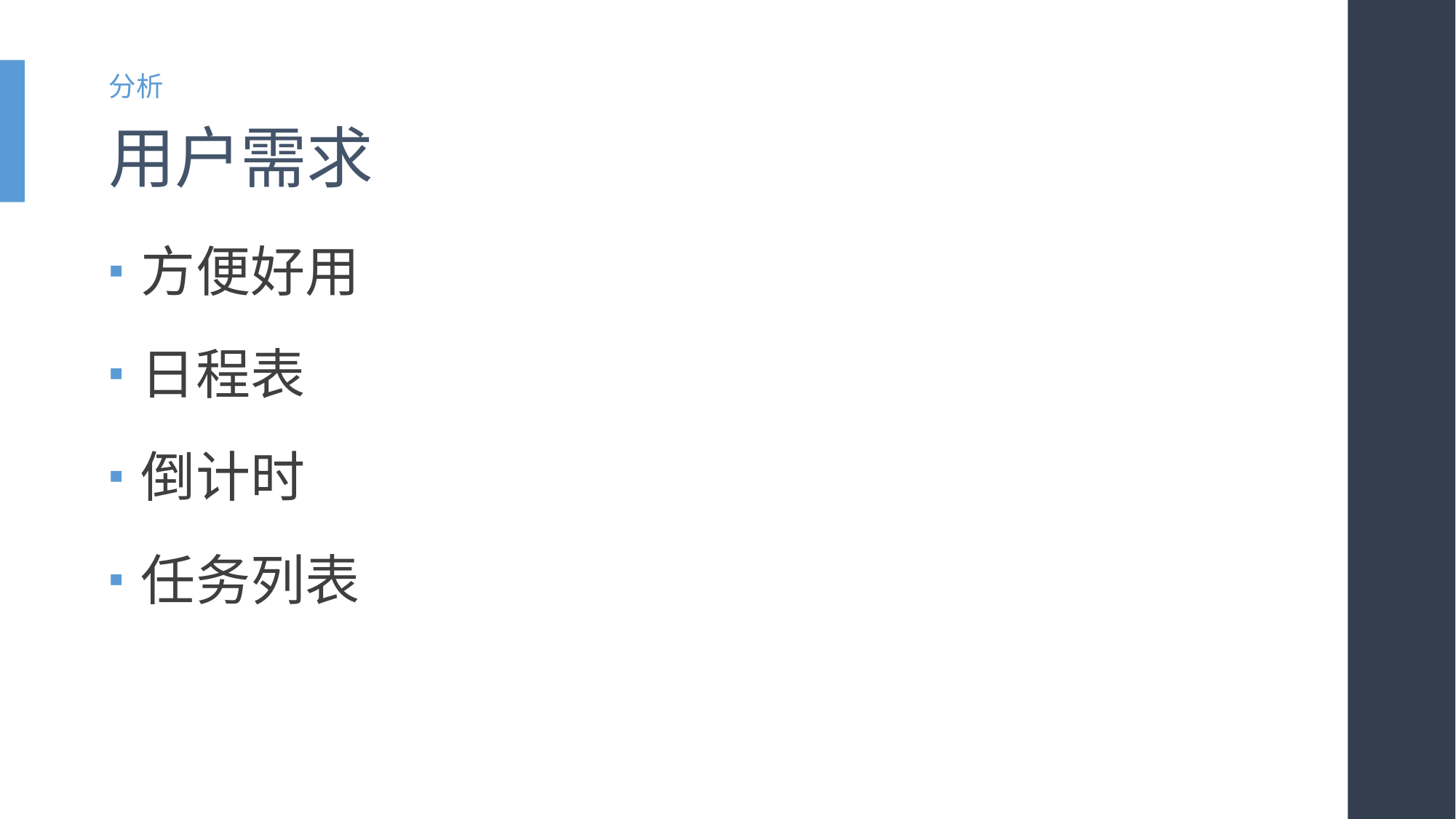

分析
# 用户需求
方便好用
日程表
倒计时
任务列表